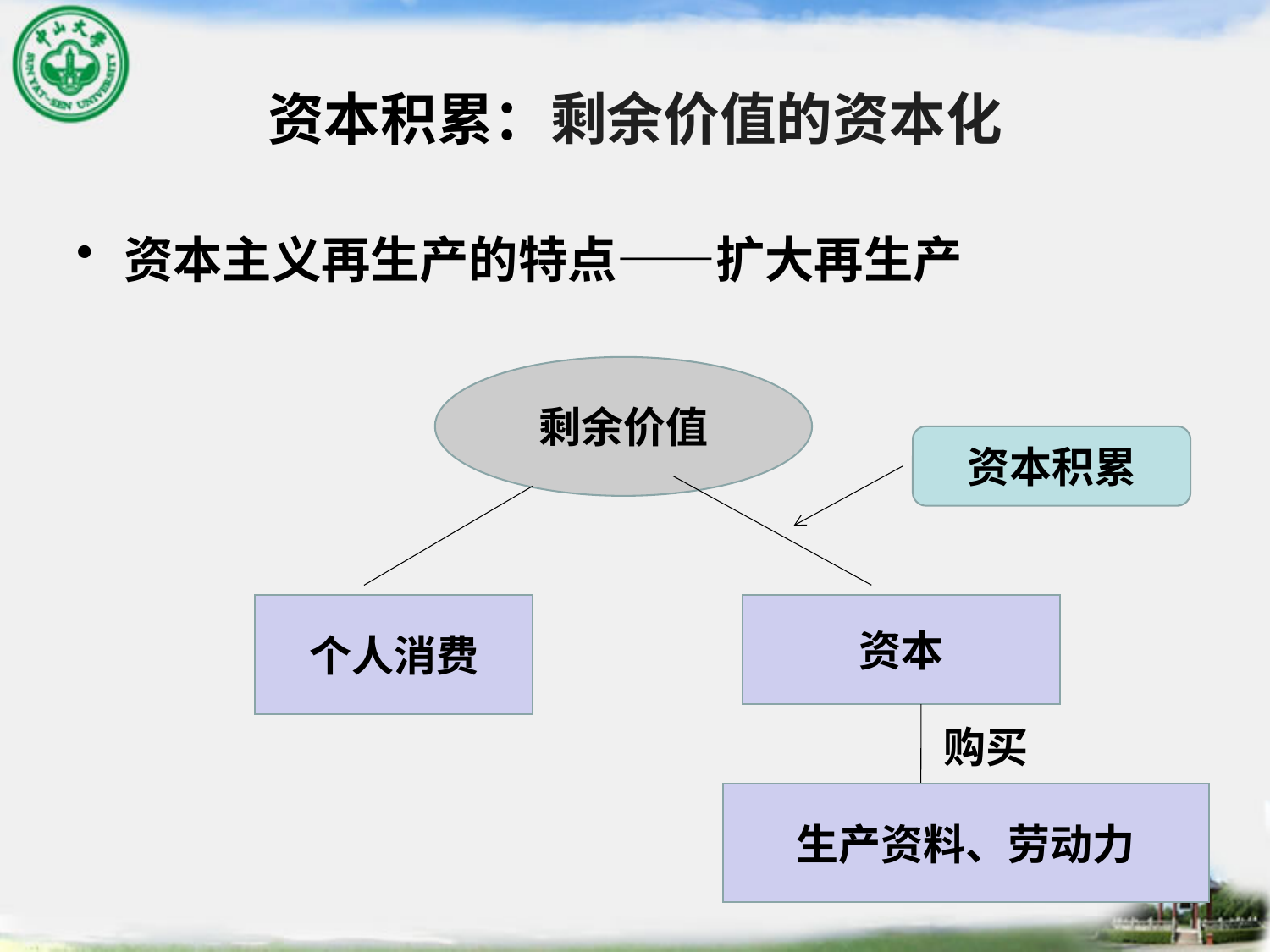

# 资本积累：剩余价值的资本化
资本主义再生产的特点——扩大再生产
剩余价值
资本积累
资本
个人消费
生产资料、劳动力
购买